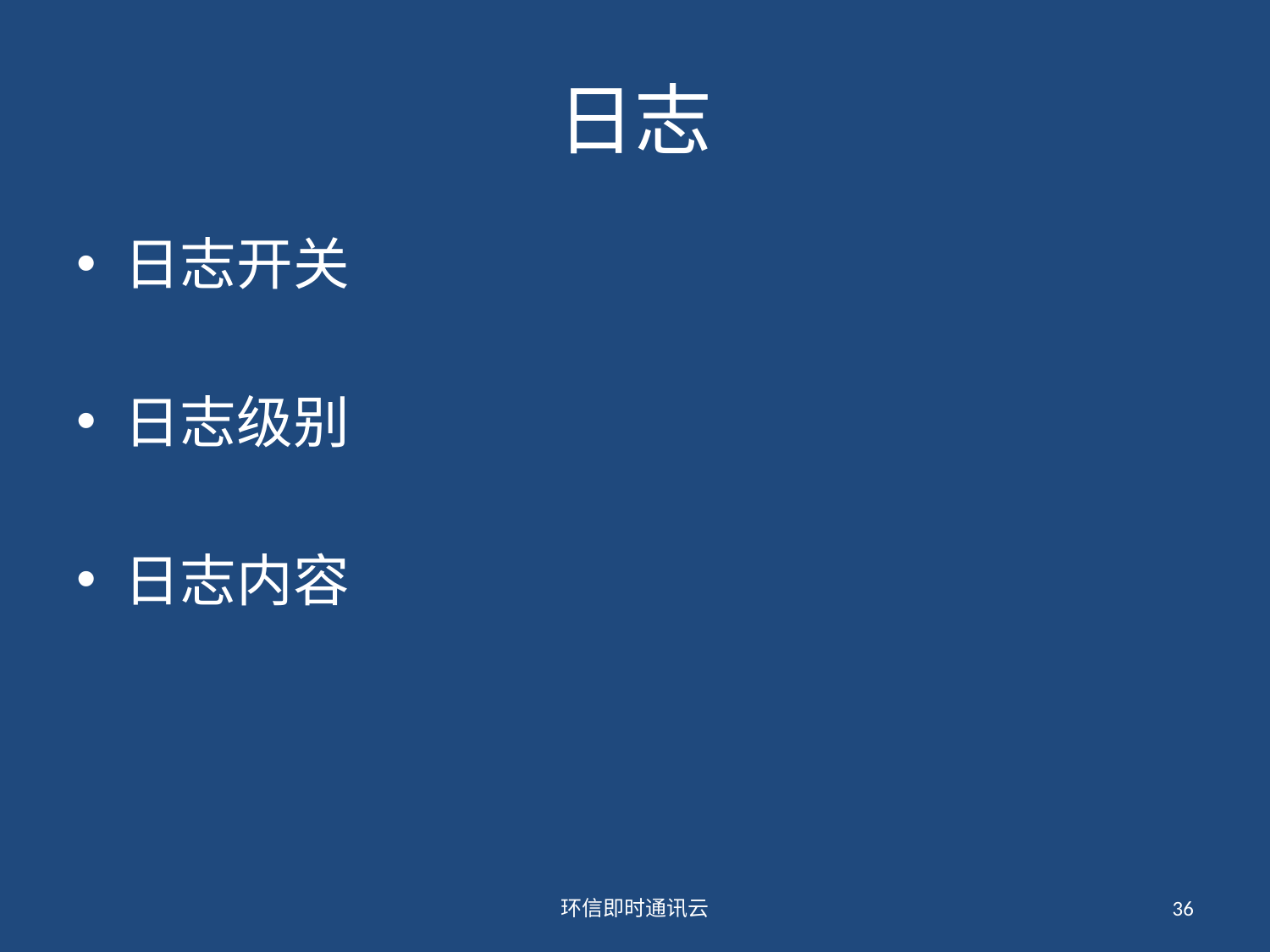

# 日志
日志开关

日志级别

日志内容
环信即时通讯云
36